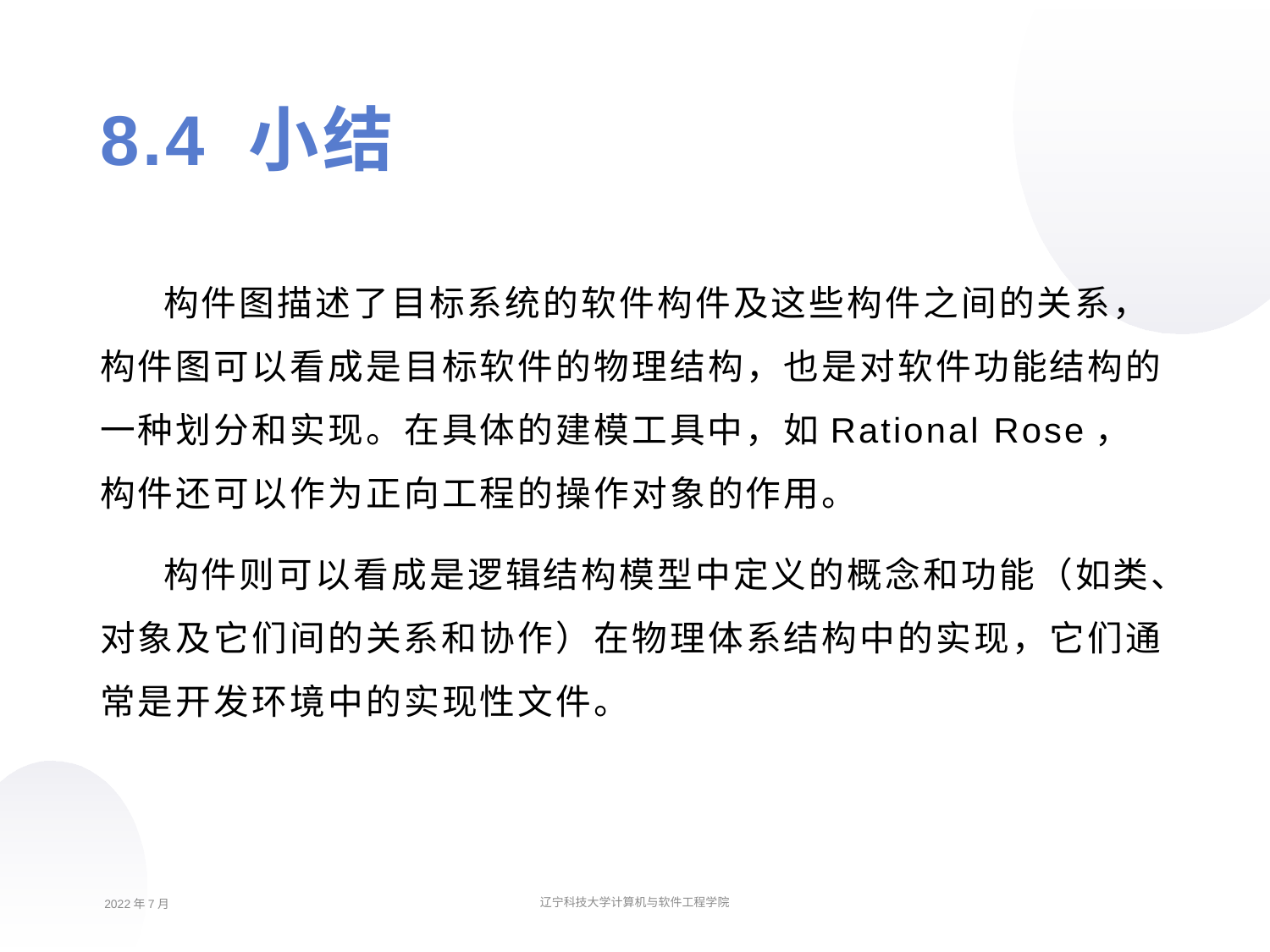

8.4 小结
构件图描述了目标系统的软件构件及这些构件之间的关系，构件图可以看成是目标软件的物理结构，也是对软件功能结构的一种划分和实现。在具体的建模工具中，如Rational Rose，构件还可以作为正向工程的操作对象的作用。
构件则可以看成是逻辑结构模型中定义的概念和功能（如类、对象及它们间的关系和协作）在物理体系结构中的实现，它们通常是开发环境中的实现性文件。

2022年7月
辽宁科技大学计算机与软件工程学院
90